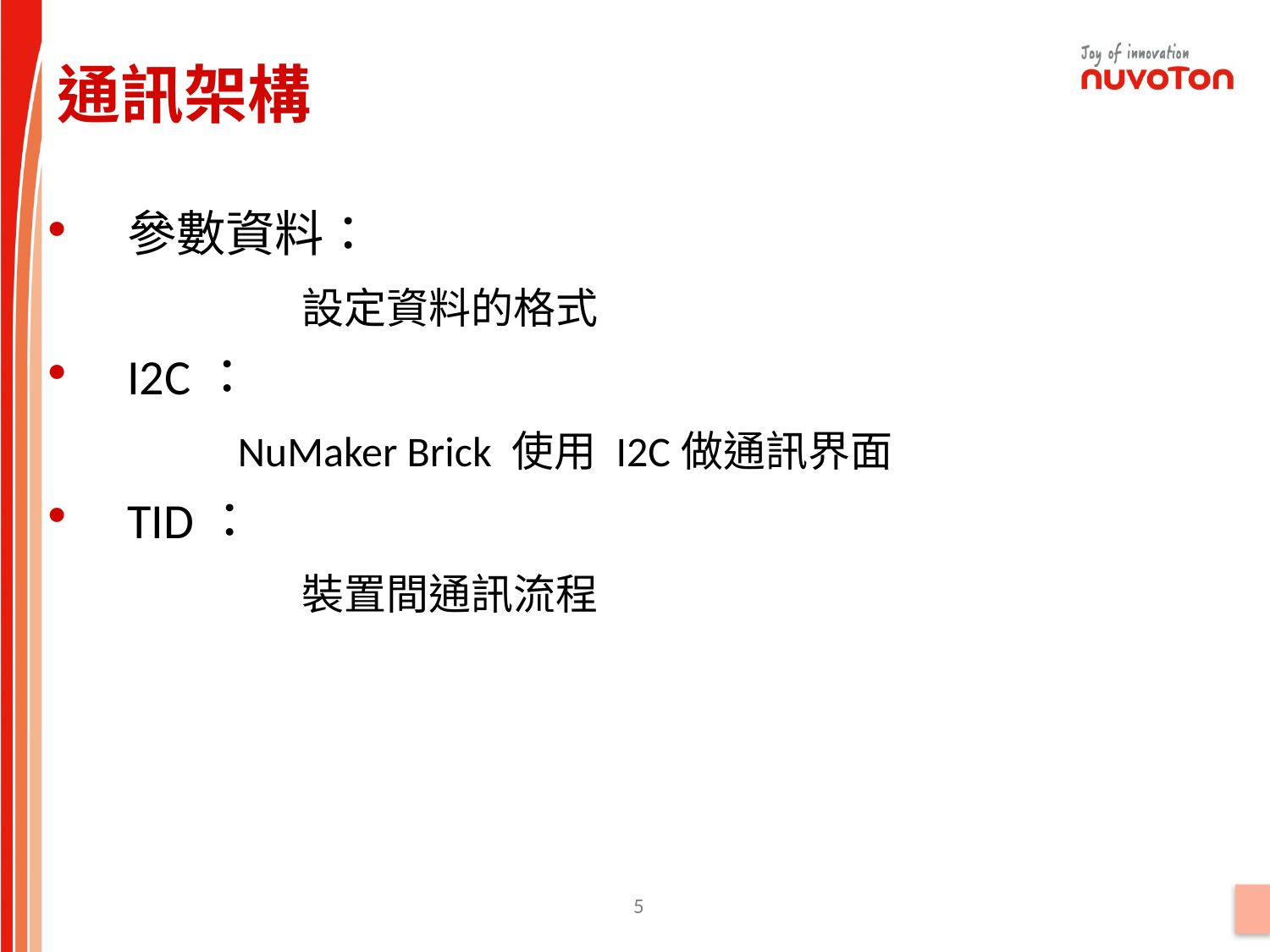

通訊架構
參數資料：
		設定資料的格式
I2C：
	NuMaker Brick 使用 I2C做通訊界面
TID：
		裝置間通訊流程
5